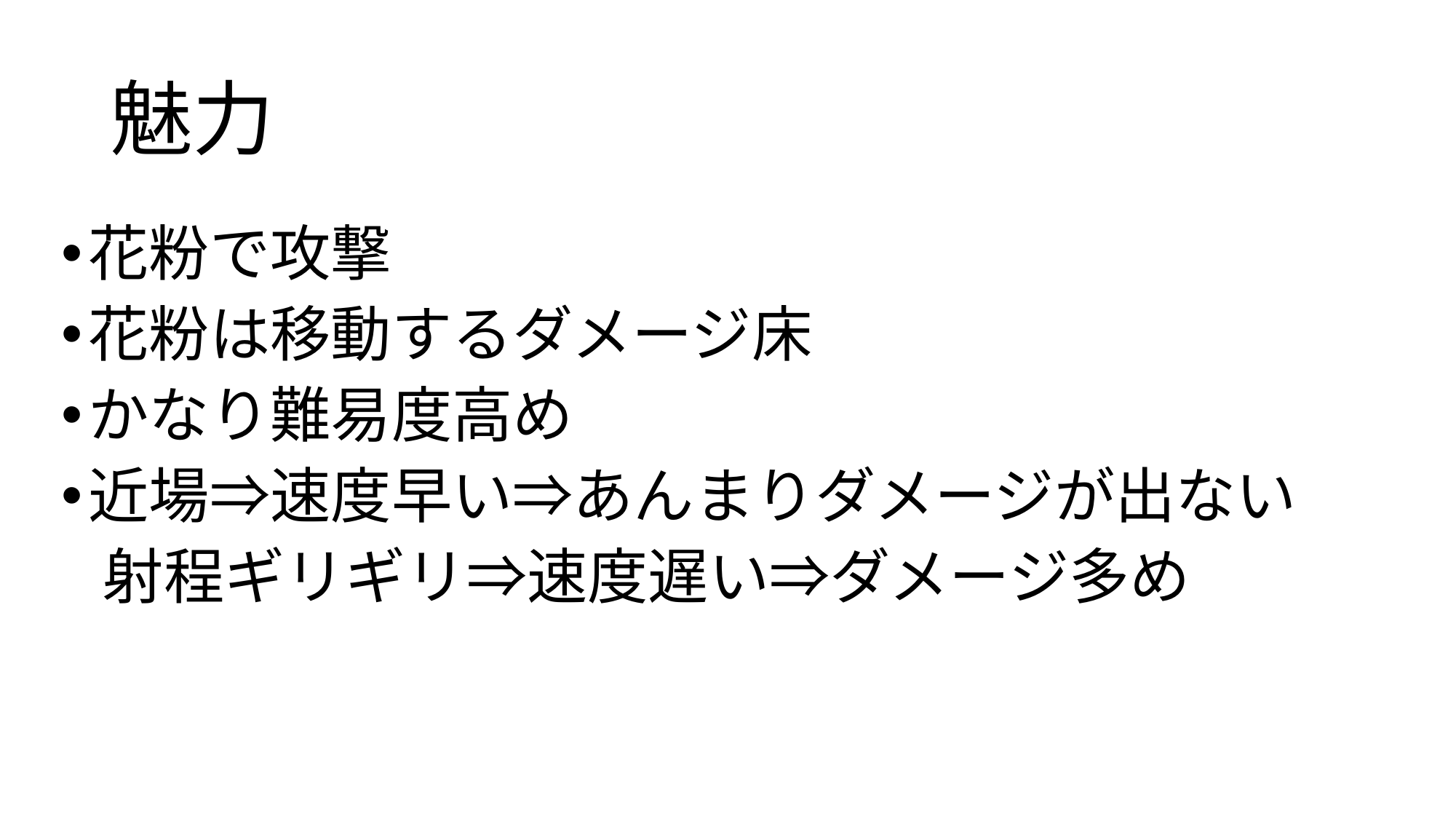

# 魅力
花粉で攻撃
花粉は移動するダメージ床
かなり難易度高め
近場⇒速度早い⇒あんまりダメージが出ない
  射程ギリギリ⇒速度遅い⇒ダメージ多め